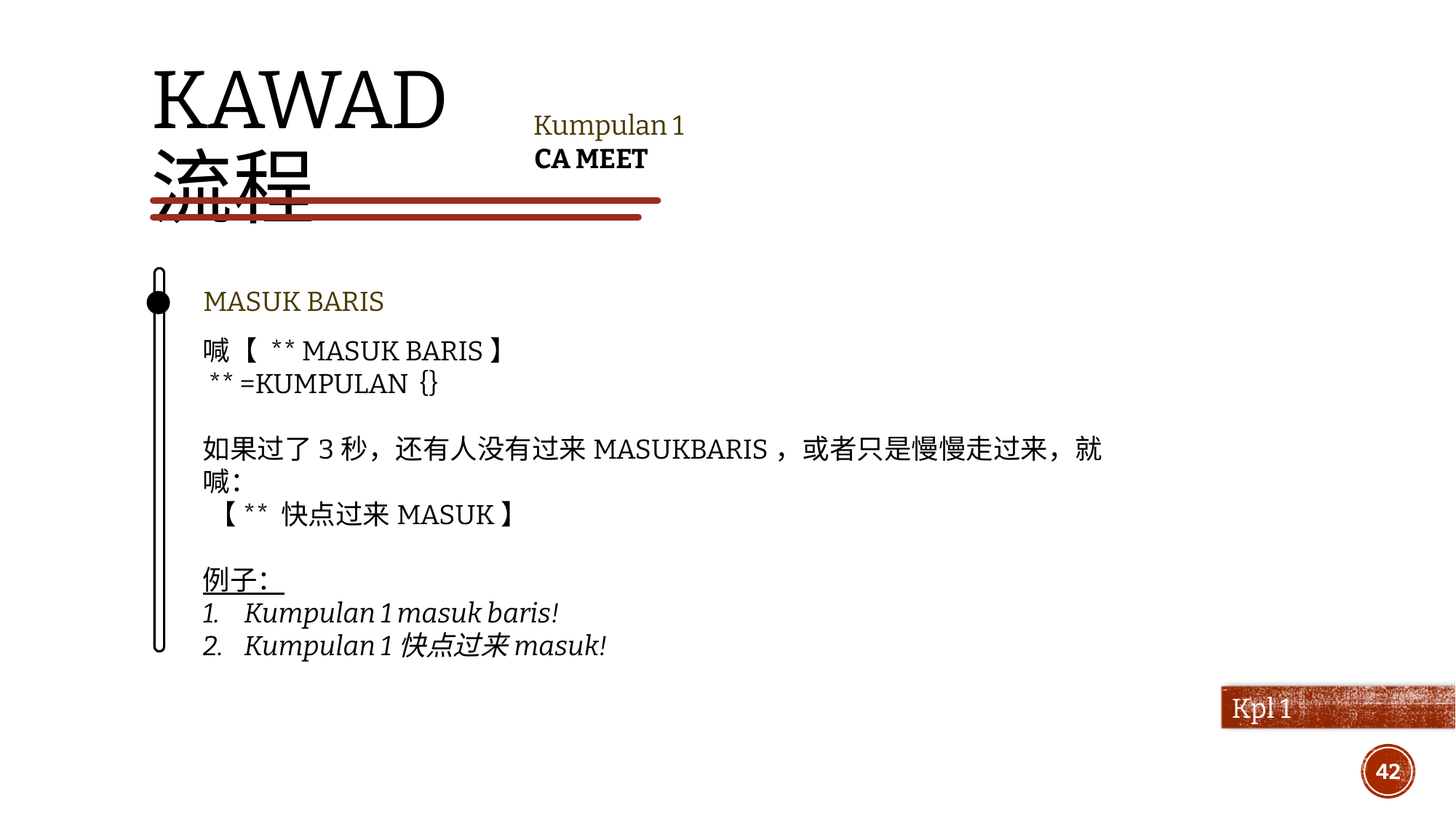

Kawad流程
Kumpulan 1
CA MEET

MASUK BARIS

喊【 ** MASUK BARIS】
 ** =KUMPULAN  {}
如果过了3秒，还有人没有过来MASUKBARIS，或者只是慢慢走过来，就喊：
 【** 快点过来MASUK】
例子：
Kumpulan 1 masuk baris!
Kumpulan 1快点过来masuk!
Kpl 1
42